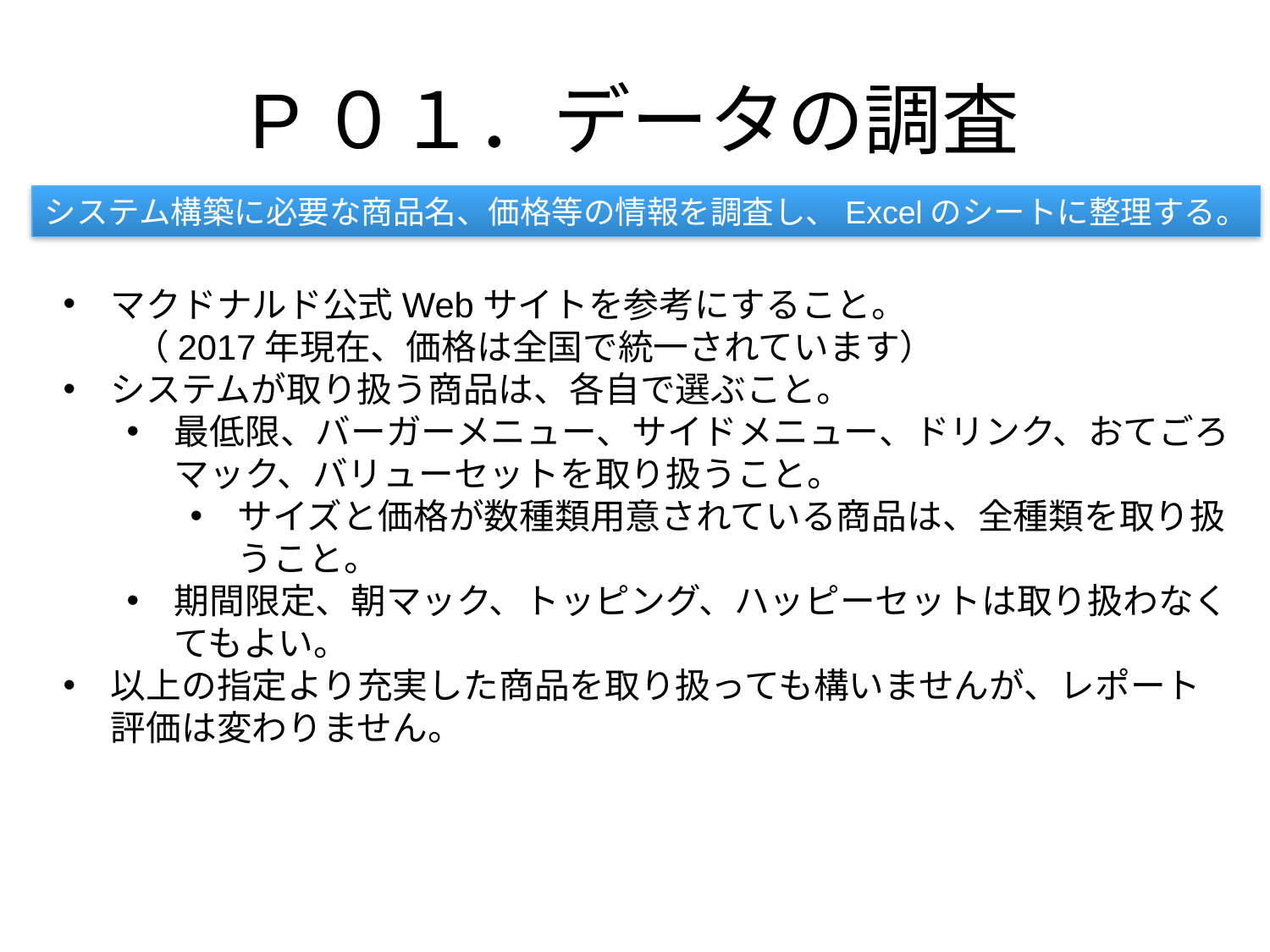

# P０１．データの調査
システム構築に必要な商品名、価格等の情報を調査し、Excelのシートに整理する。
マクドナルド公式Webサイトを参考にすること。
　　（2017年現在、価格は全国で統一されています）
システムが取り扱う商品は、各自で選ぶこと。
最低限、バーガーメニュー、サイドメニュー、ドリンク、おてごろマック、バリューセットを取り扱うこと。
サイズと価格が数種類用意されている商品は、全種類を取り扱うこと。
期間限定、朝マック、トッピング、ハッピーセットは取り扱わなくてもよい。
以上の指定より充実した商品を取り扱っても構いませんが、レポート評価は変わりません。